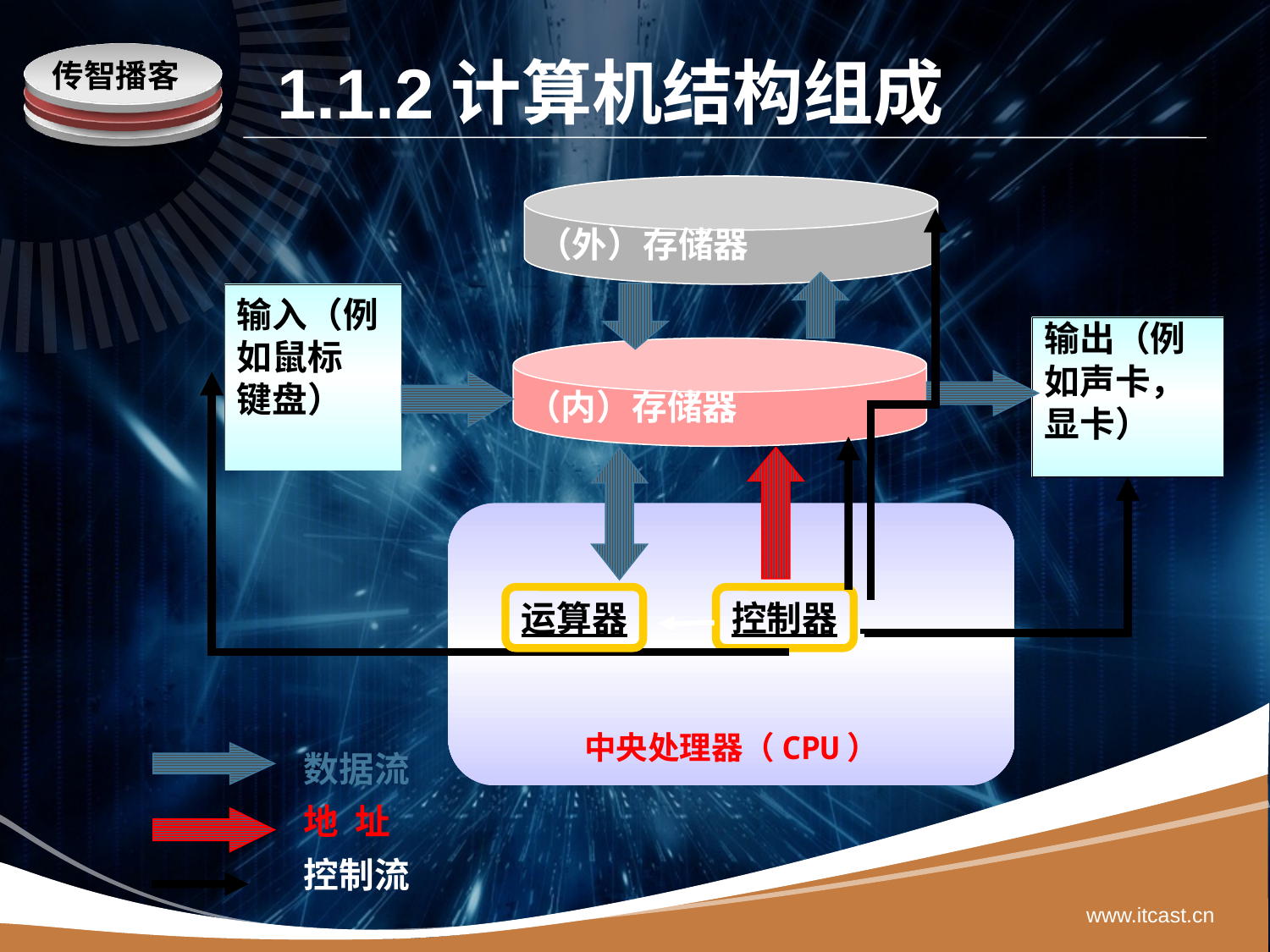

# 1.1.2计算机结构组成
传智播客
（外）存储器

输入（例
如鼠标
键盘）

输出（例
如声卡，
显卡）

（内）存储器

中央处理器（CPU）
运算器
控制器

数据流
地  址
控制流

www.itcast.cn